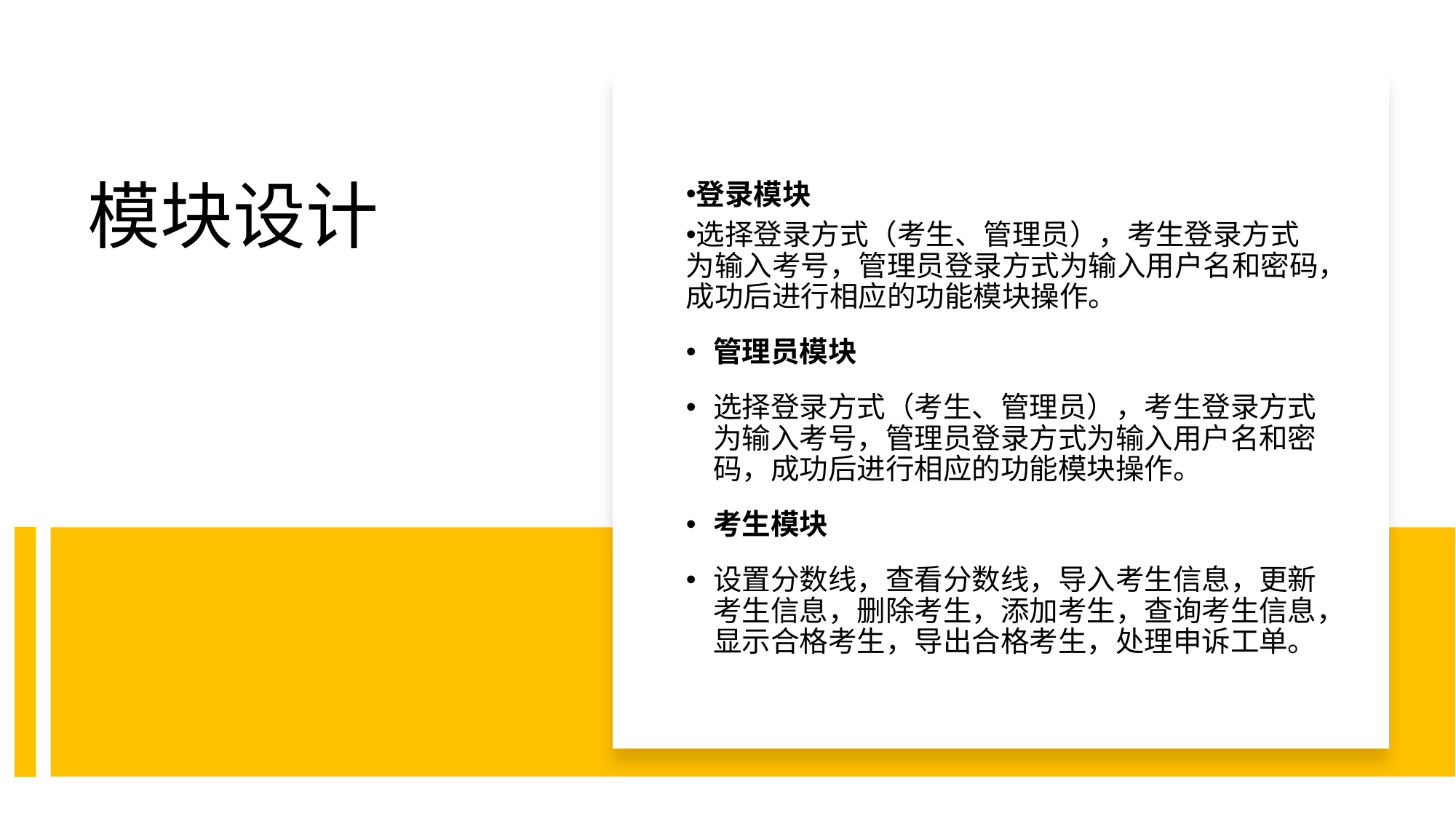

登录模块
选择登录方式（考生、管理员），考生登录方式为输入考号，管理员登录方式为输入用户名和密码，成功后进行相应的功能模块操作。
管理员模块
选择登录方式（考生、管理员），考生登录方式为输入考号，管理员登录方式为输入用户名和密码，成功后进行相应的功能模块操作。
考生模块
设置分数线，查看分数线，导入考生信息，更新考生信息，删除考生，添加考生，查询考生信息，显示合格考生，导出合格考生，处理申诉工单。

# 模块设计